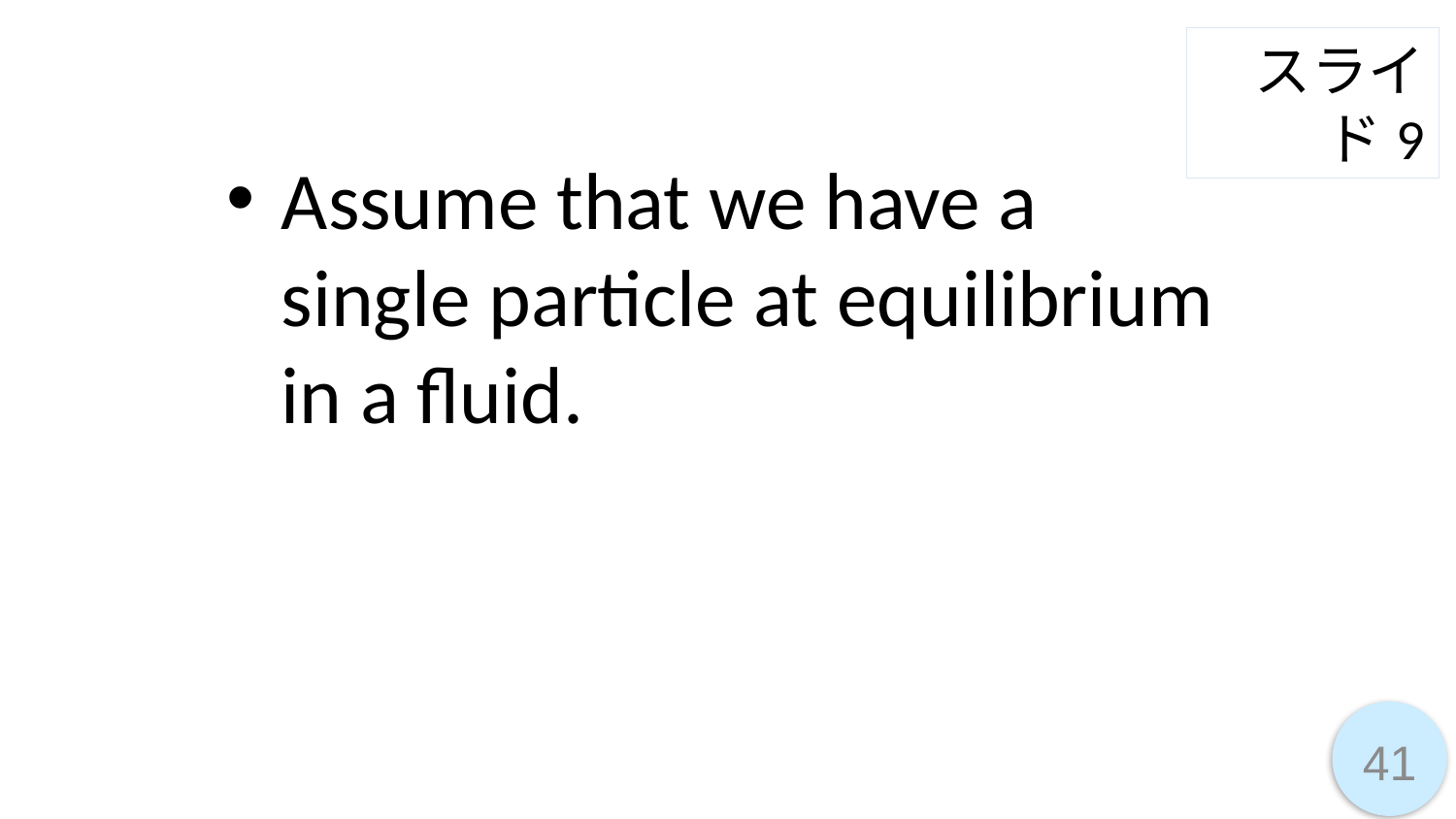

スライド9
Assume that we have a single particle at equilibrium in a fluid.
41